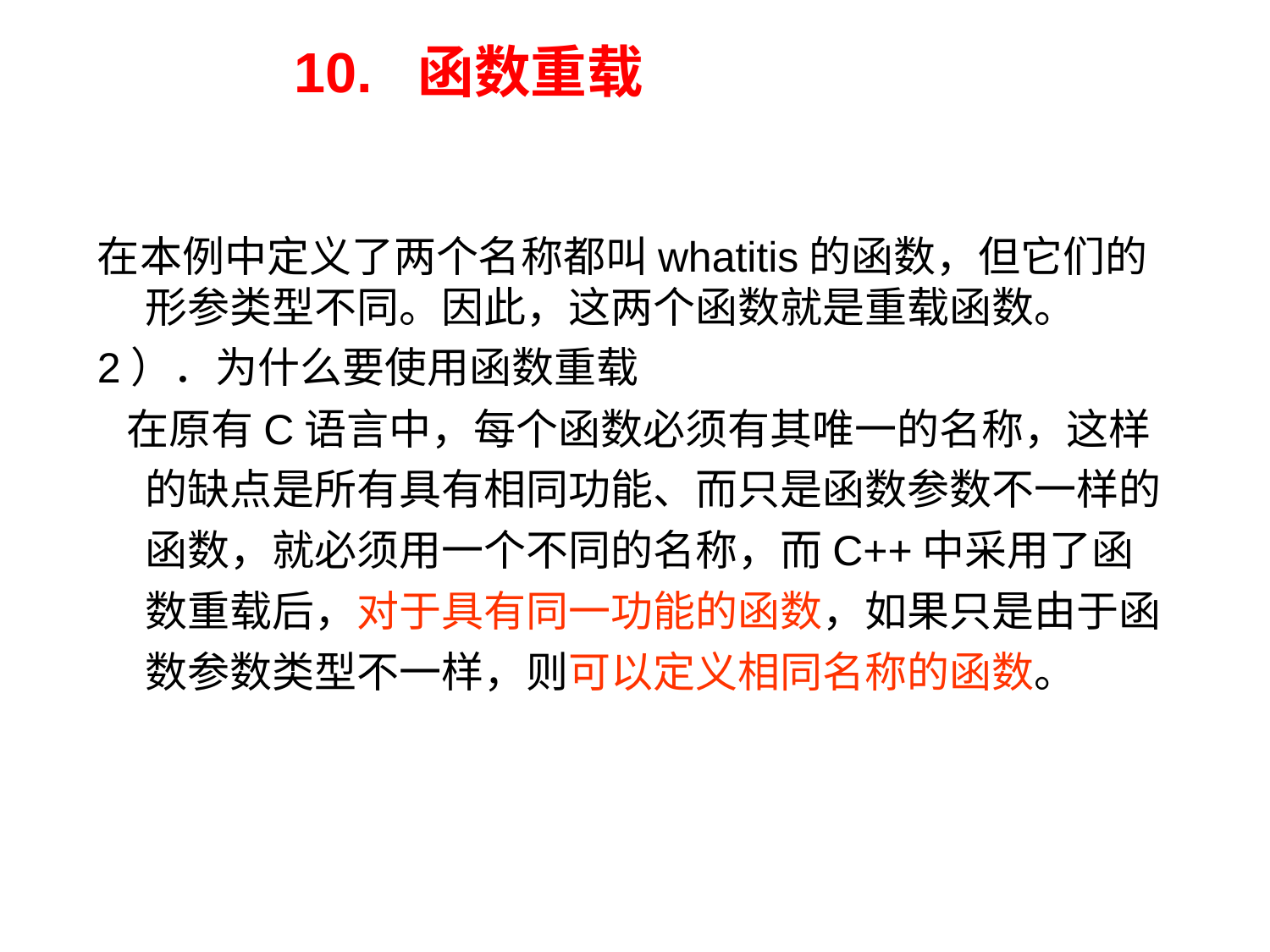

10.  函数重载
在本例中定义了两个名称都叫whatitis的函数，但它们的形参类型不同。因此，这两个函数就是重载函数。
2）．为什么要使用函数重载
  在原有C语言中，每个函数必须有其唯一的名称，这样的缺点是所有具有相同功能、而只是函数参数不一样的函数，就必须用一个不同的名称，而C++中采用了函数重载后，对于具有同一功能的函数，如果只是由于函数参数类型不一样，则可以定义相同名称的函数。